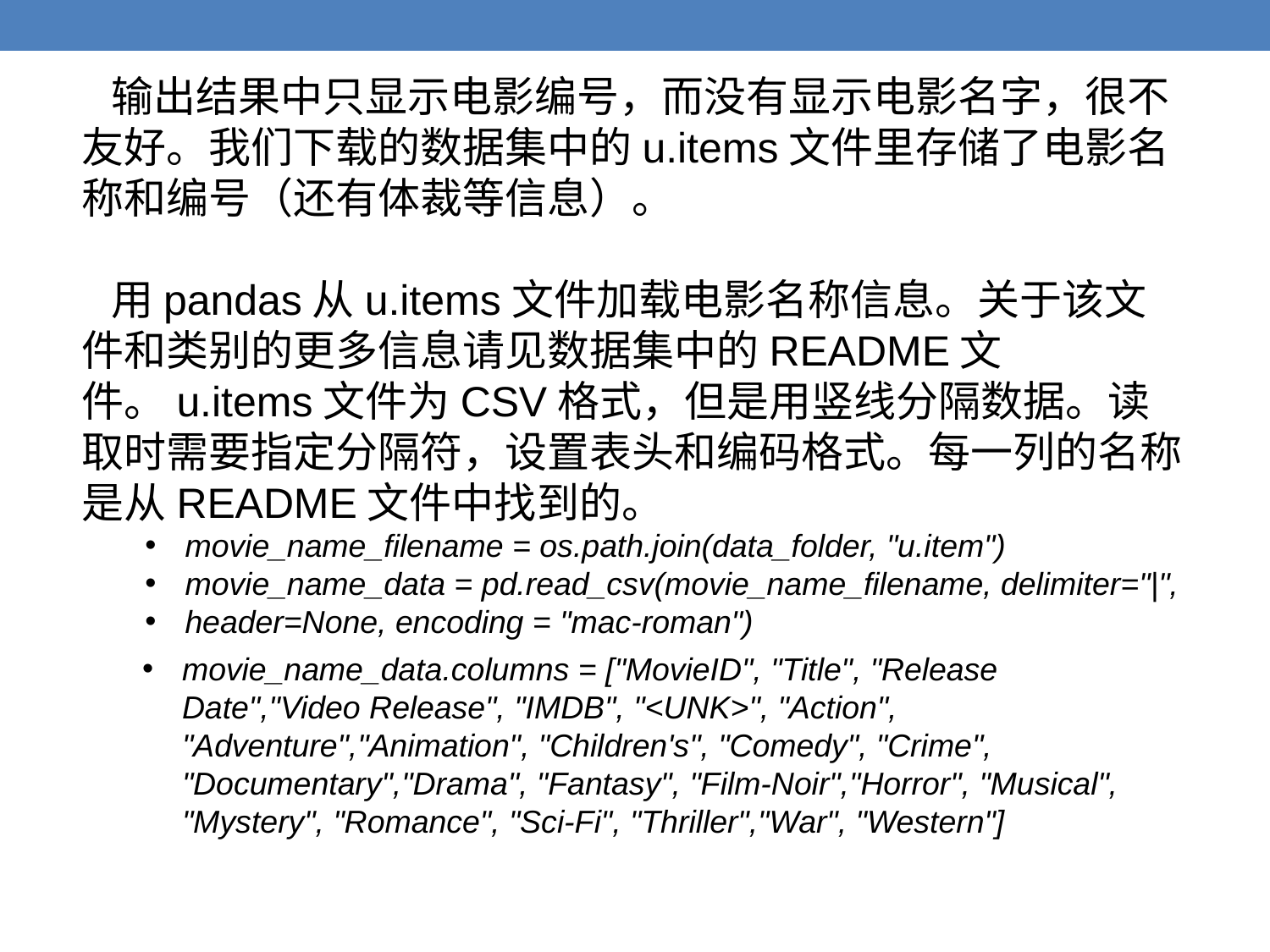

输出结果中只显示电影编号，而没有显示电影名字，很不友好。我们下载的数据集中的u.items文件里存储了电影名称和编号（还有体裁等信息）。

  用pandas从u.items文件加载电影名称信息。关于该文件和类别的更多信息请见数据集中的README文件。u.items文件为CSV格式，但是用竖线分隔数据。读取时需要指定分隔符，设置表头和编码格式。每一列的名称是从README文件中找到的。
movie_name_filename = os.path.join(data_folder, "u.item")
movie_name_data = pd.read_csv(movie_name_filename, delimiter="|",
header=None, encoding = "mac-roman")
movie_name_data.columns = ["MovieID", "Title", "Release Date","Video Release", "IMDB", "<UNK>", "Action", "Adventure","Animation", "Children's", "Comedy", "Crime", "Documentary","Drama", "Fantasy", "Film-Noir","Horror", "Musical", "Mystery", "Romance", "Sci-Fi", "Thriller","War", "Western"]